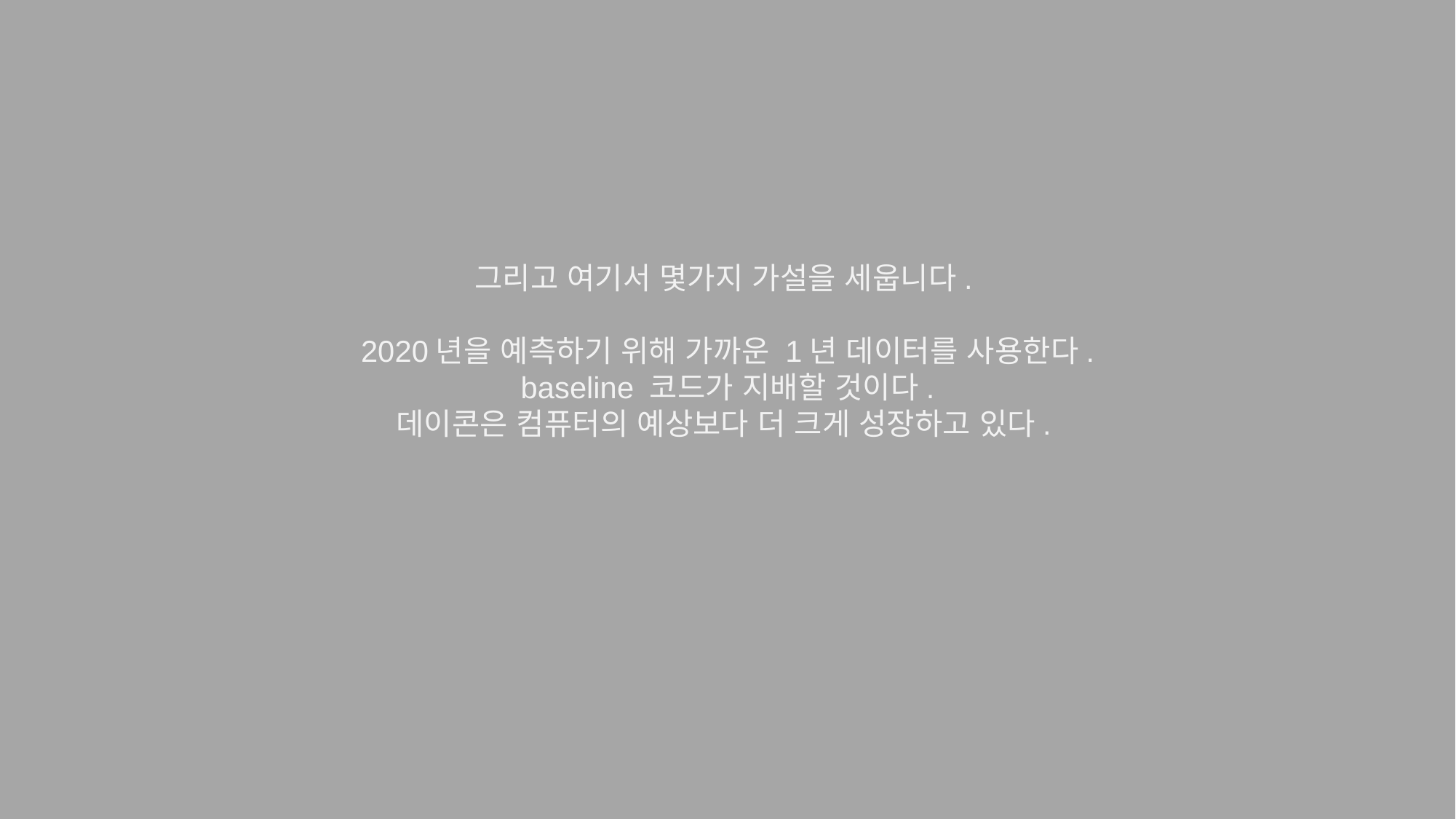

그리고 여기서 몇가지 가설을 세웁니다.

2020년을 예측하기 위해 가까운 1년 데이터를 사용한다.
baseline 코드가 지배할 것이다.
데이콘은 컴퓨터의 예상보다 더 크게 성장하고 있다.